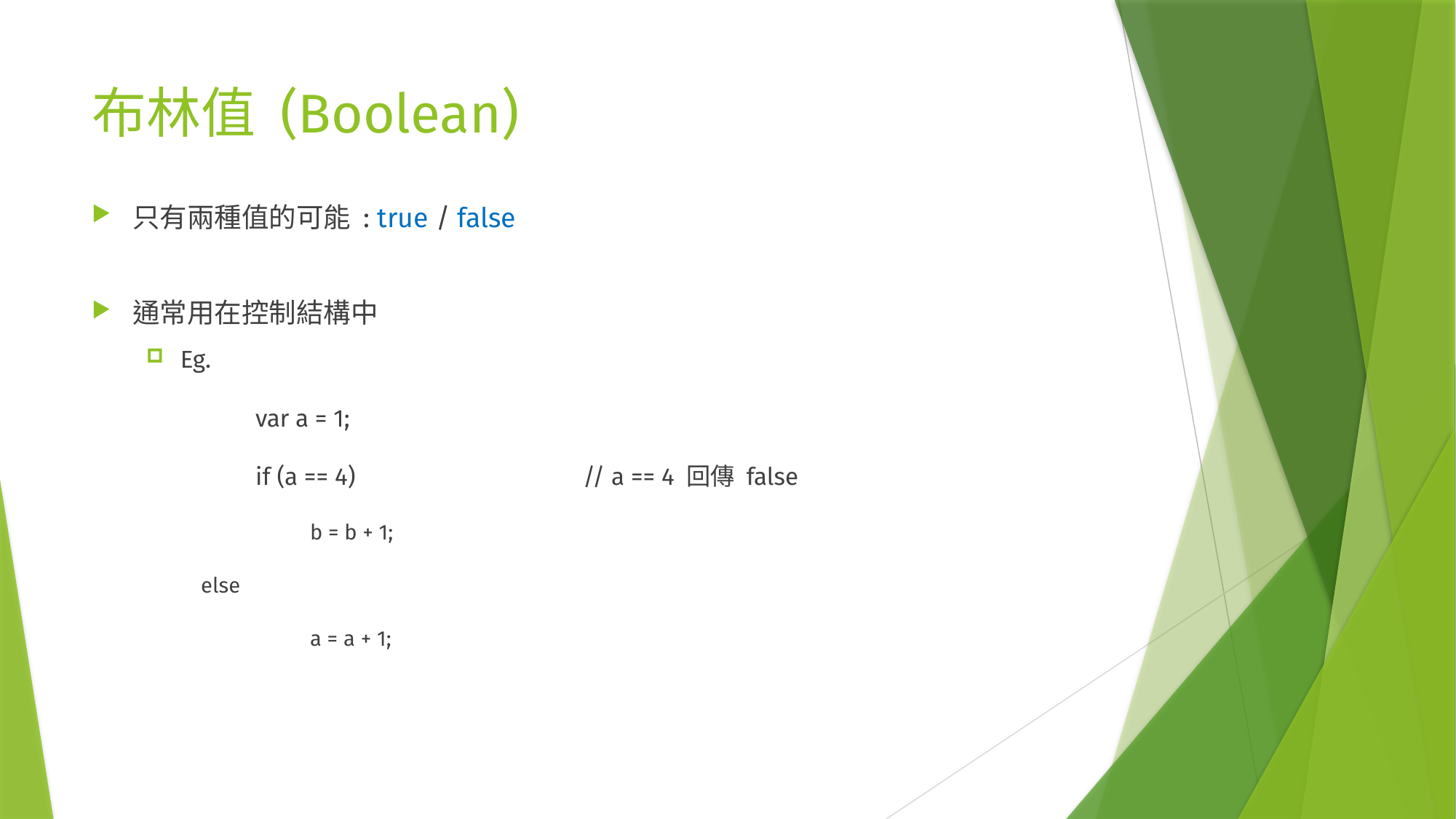

# 布林值 (Boolean)
只有兩種值的可能 : true / false

通常用在控制結構中
Eg.
	var a = 1;
	if (a == 4)			// a == 4 回傳 false
	b = b + 1;
else
	a = a + 1;